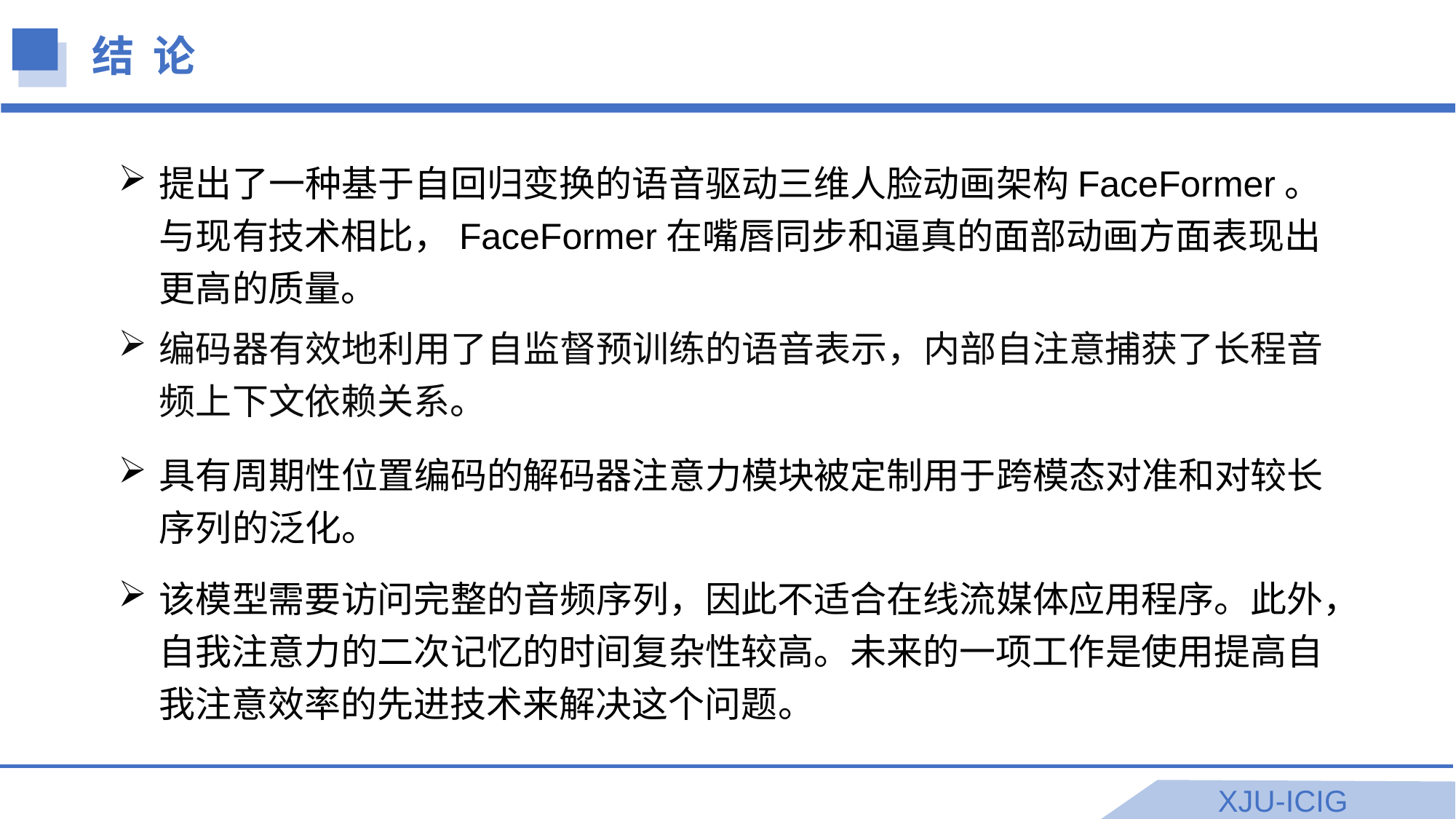

结  论

提出了一种基于自回归变换的语音驱动三维人脸动画架构FaceFormer。与现有技术相比，FaceFormer在嘴唇同步和逼真的面部动画方面表现出更高的质量。
编码器有效地利用了自监督预训练的语音表示，内部自注意捕获了长程音频上下文依赖关系。
具有周期性位置编码的解码器注意力模块被定制用于跨模态对准和对较长序列的泛化。
该模型需要访问完整的音频序列，因此不适合在线流媒体应用程序。此外，自我注意力的二次记忆的时间复杂性较高。未来的一项工作是使用提高自我注意效率的先进技术来解决这个问题。
XJU-ICIG